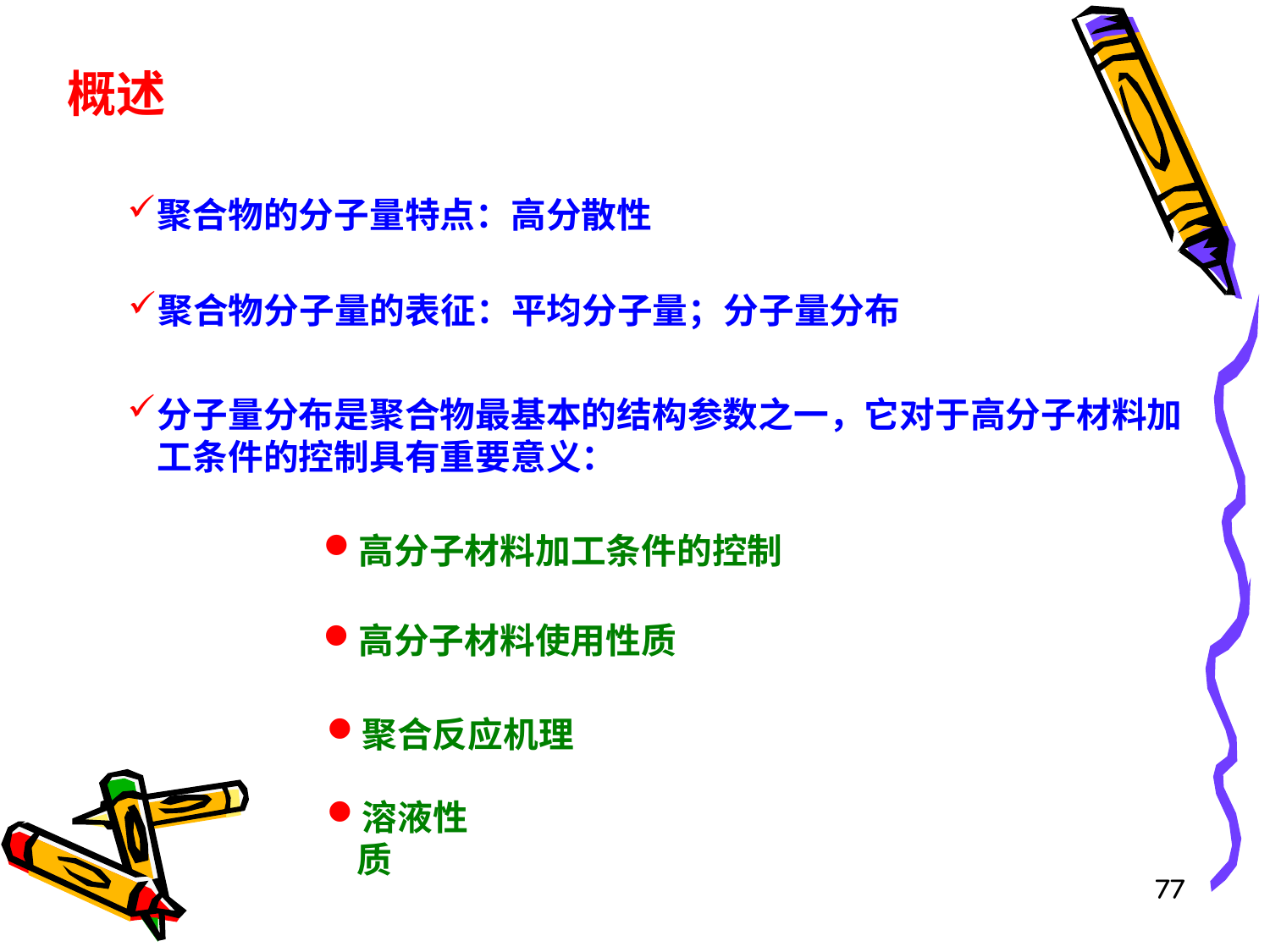

概述
聚合物的分子量特点：高分散性
聚合物分子量的表征：平均分子量；分子量分布
分子量分布是聚合物最基本的结构参数之一，它对于高分子材料加工条件的控制具有重要意义：
高分子材料加工条件的控制
高分子材料使用性质
聚合反应机理
溶液性质
77